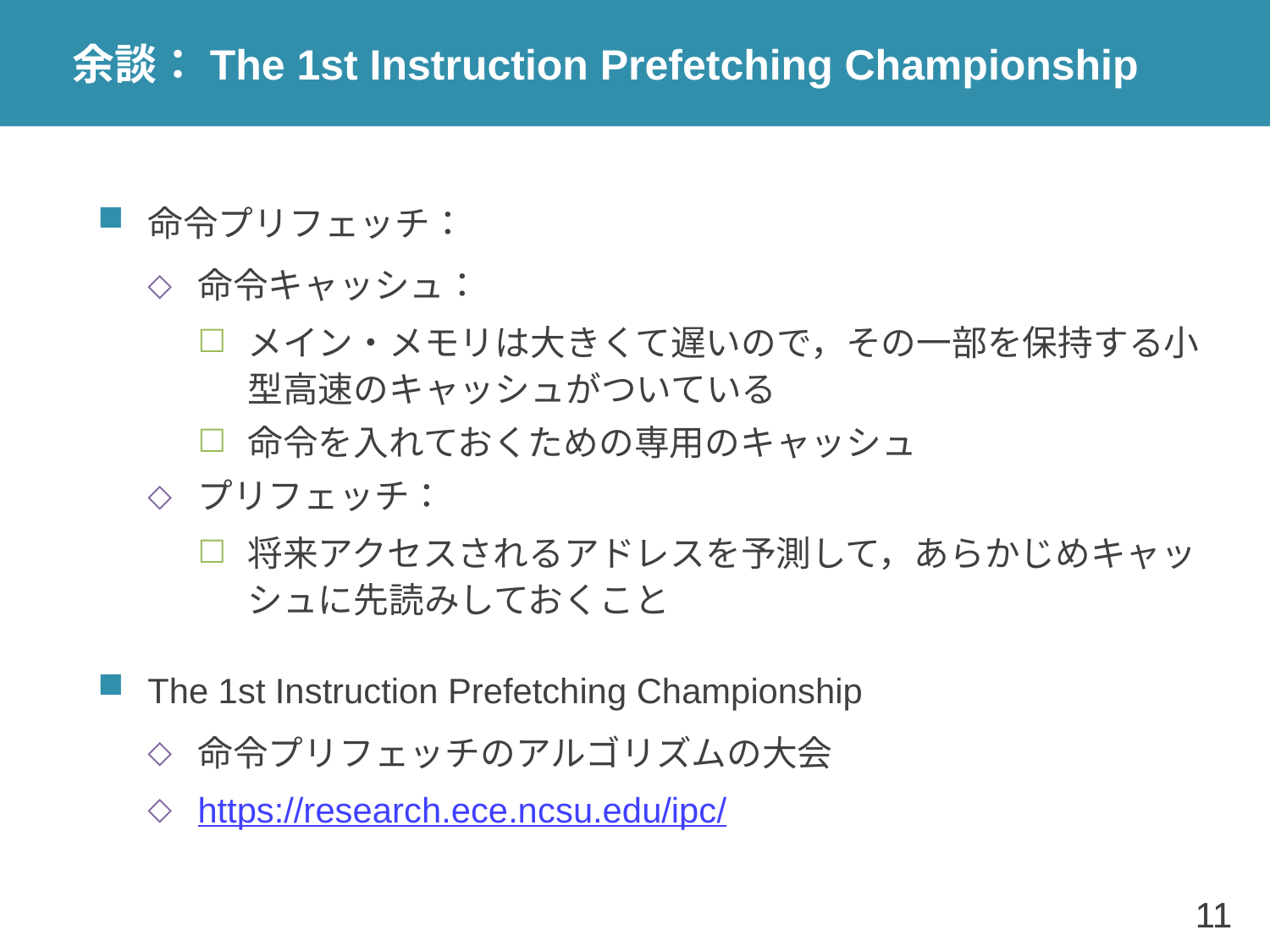

# 余談：The 1st Instruction Prefetching Championship
命令プリフェッチ：
命令キャッシュ：
メイン・メモリは大きくて遅いので，その一部を保持する小型高速のキャッシュがついている
命令を入れておくための専用のキャッシュ
プリフェッチ：
将来アクセスされるアドレスを予測して，あらかじめキャッシュに先読みしておくこと
The 1st Instruction Prefetching Championship
命令プリフェッチのアルゴリズムの大会
https://research.ece.ncsu.edu/ipc/